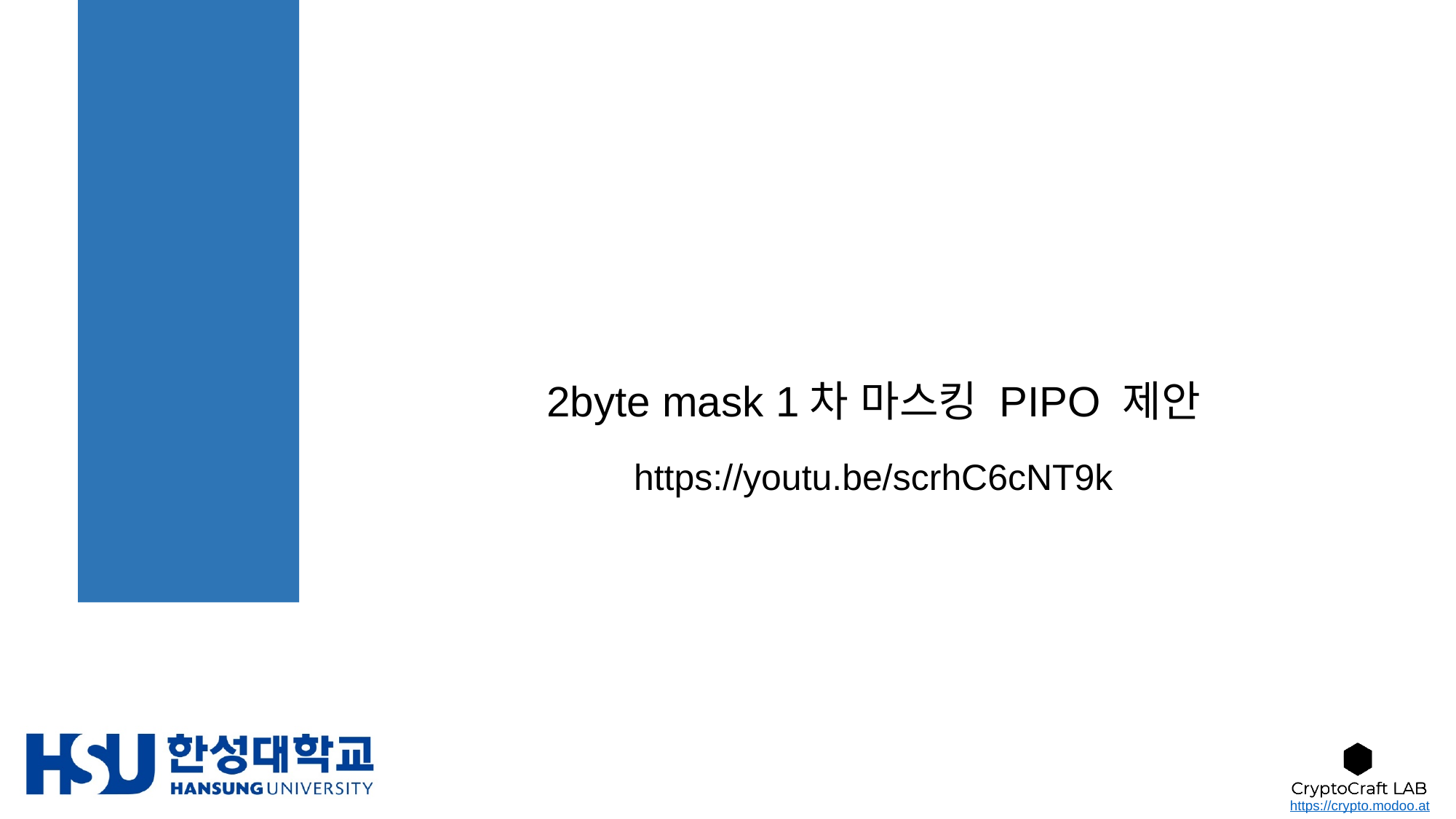

# 2byte mask 1차 마스킹 PIPO 제안
https://youtu.be/scrhC6cNT9k